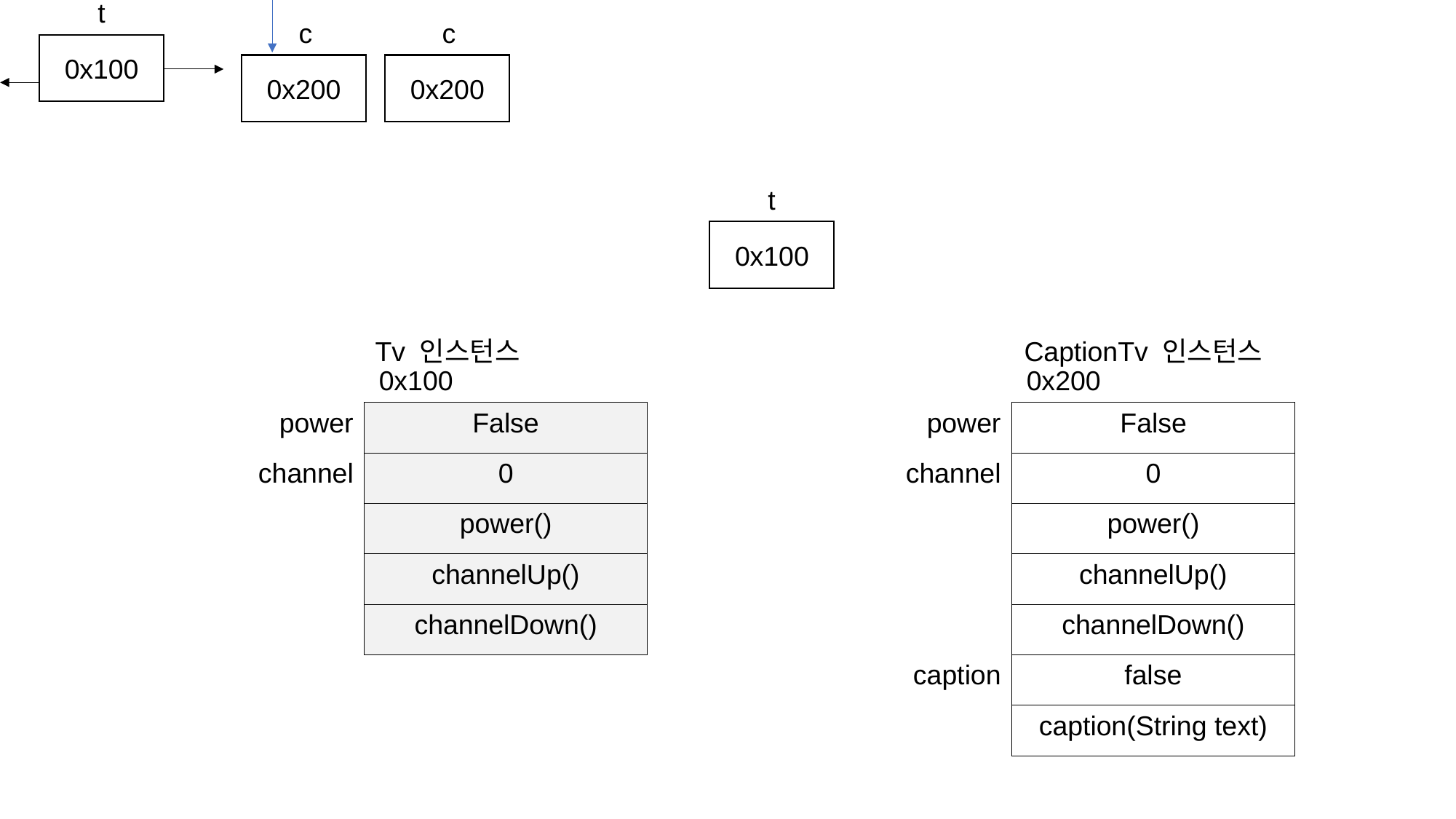

t
c
c
0x100
0x200
0x200
t
0x100
Tv 인스턴스
CaptionTv 인스턴스
0x100
0x200
| power | False |
| --- | --- |
| channel | 0 |
|  | power() |
|  | channelUp() |
|  | channelDown() |
| power | False |
| --- | --- |
| channel | 0 |
|  | power() |
|  | channelUp() |
|  | channelDown() |
| caption | false |
|  | caption(String text) |